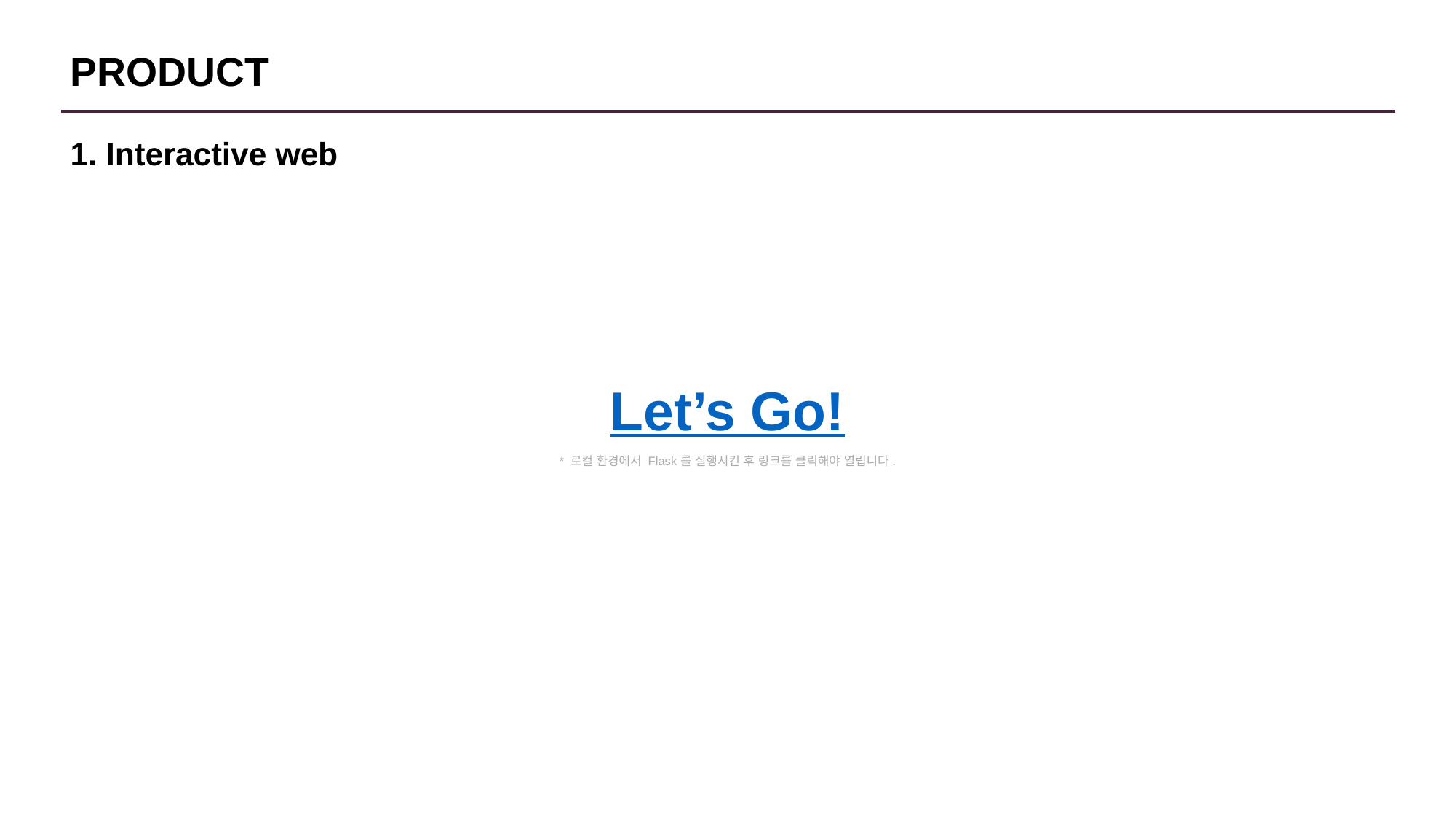

PRODUCT
1. Interactive web
Let’s Go!
* 로컬 환경에서 Flask를 실행시킨 후 링크를 클릭해야 열립니다.